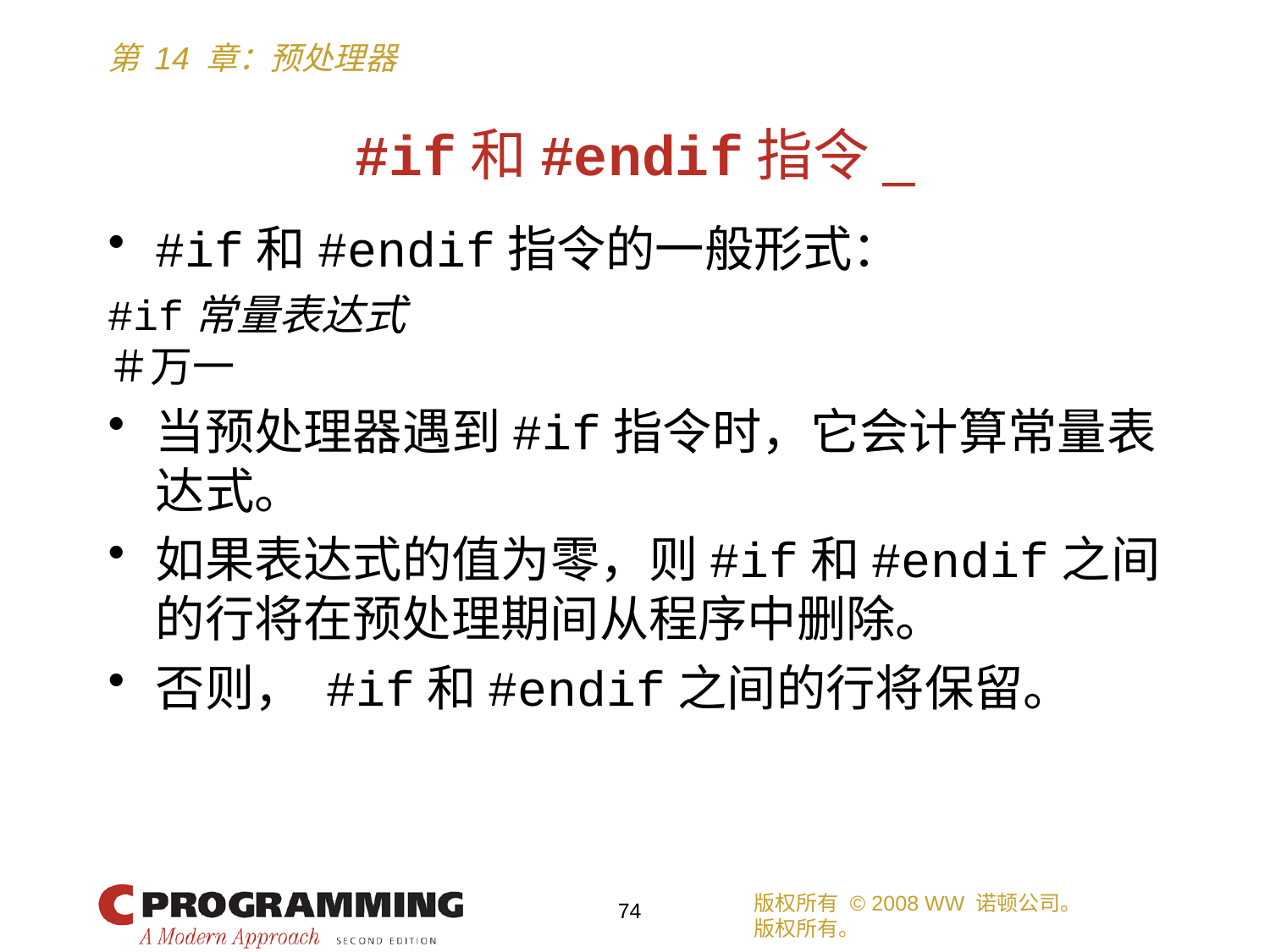

# #if和#endif指令_
#if和#endif指令的一般形式：
#if常量表达式
＃万一
当预处理器遇到#if指令时，它会计算常量表达式。
如果表达式的值为零，则#if和#endif之间的行将在预处理期间从程序中删除。
否则， #if和#endif之间的行将保留。
版权所有 © 2008 WW 诺顿公司。
版权所有。
74